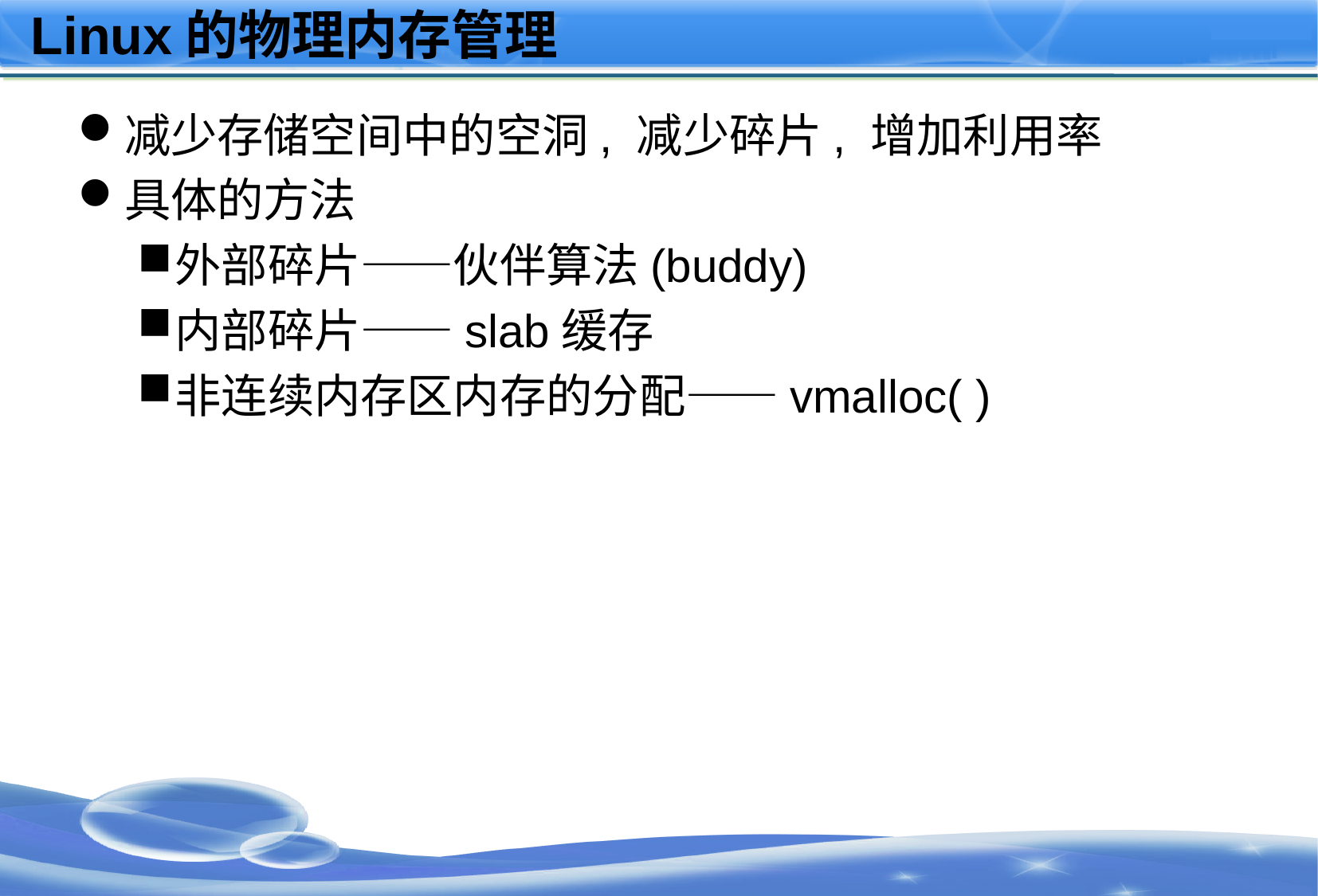

# Linux的物理内存管理
减少存储空间中的空洞, 减少碎片, 增加利用率
具体的方法
外部碎片——伙伴算法(buddy)
内部碎片——slab缓存
非连续内存区内存的分配——vmalloc( )